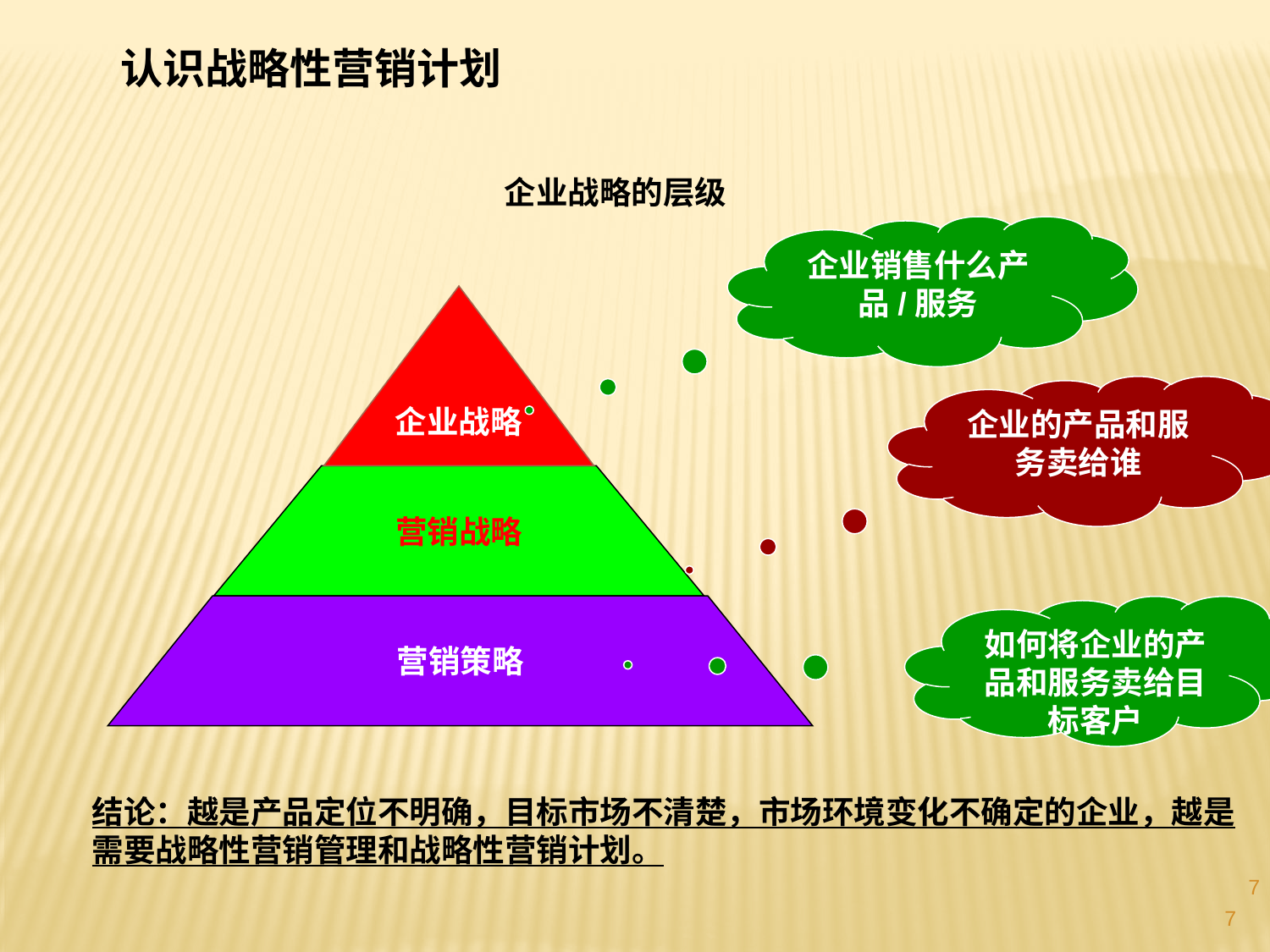

认识战略性营销计划
企业战略的层级
企业销售什么产品/服务
企业战略
企业的产品和服务卖给谁
营销战略
营销策略
如何将企业的产品和服务卖给目标客户
结论：越是产品定位不明确，目标市场不清楚，市场环境变化不确定的企业，越是需要战略性营销管理和战略性营销计划。
7
7